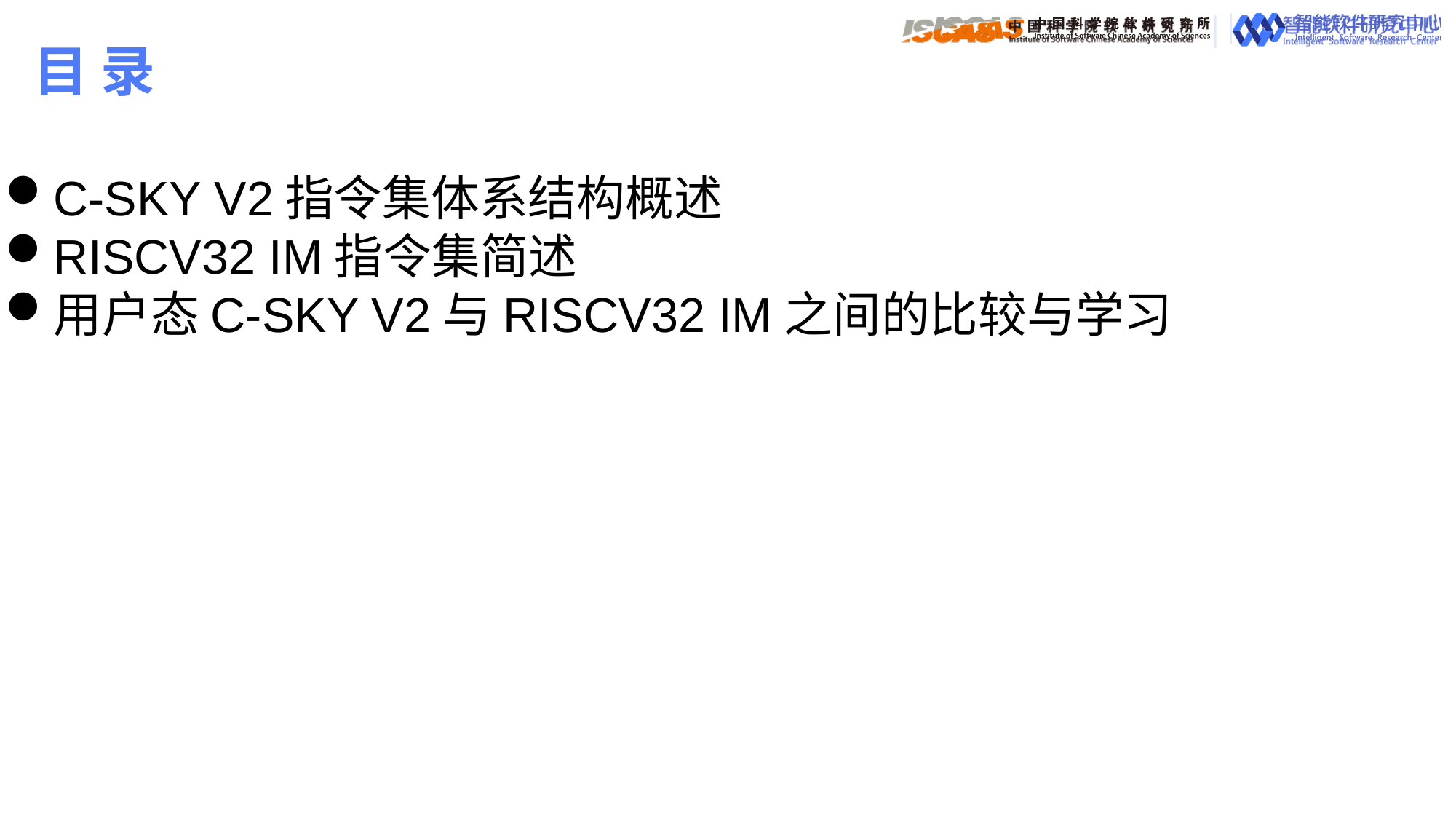

目 录
C-SKY V2指令集体系结构概述
RISCV32 IM指令集简述
用户态C-SKY V2与RISCV32 IM之间的比较与学习